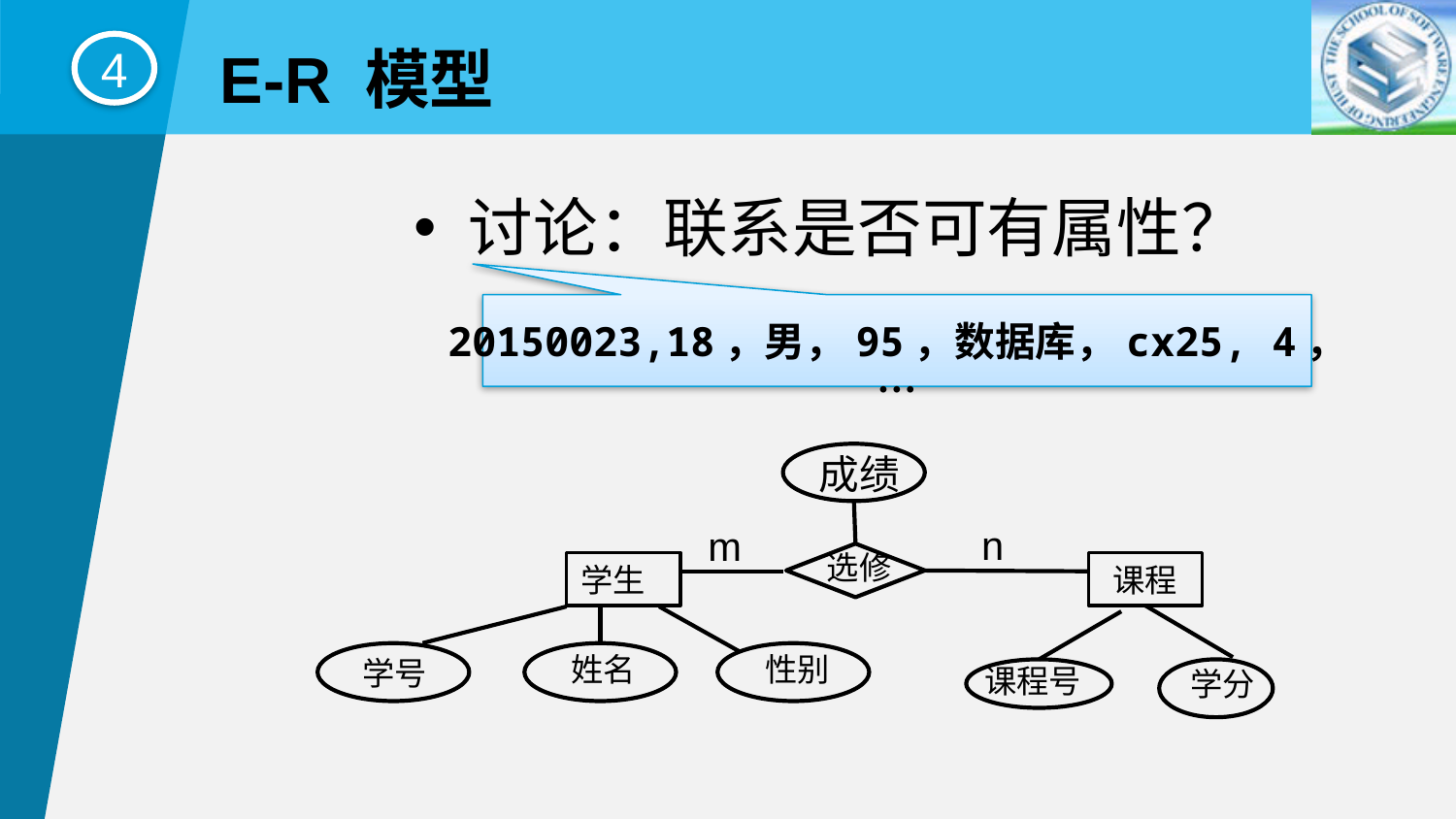

E-R 模型
4
讨论：联系是否可有属性？

20150023,18，男，95，数据库，cx25, 4，…
成绩

n
m
选修

学生
课程
姓名
性别

学号
课程号
学分